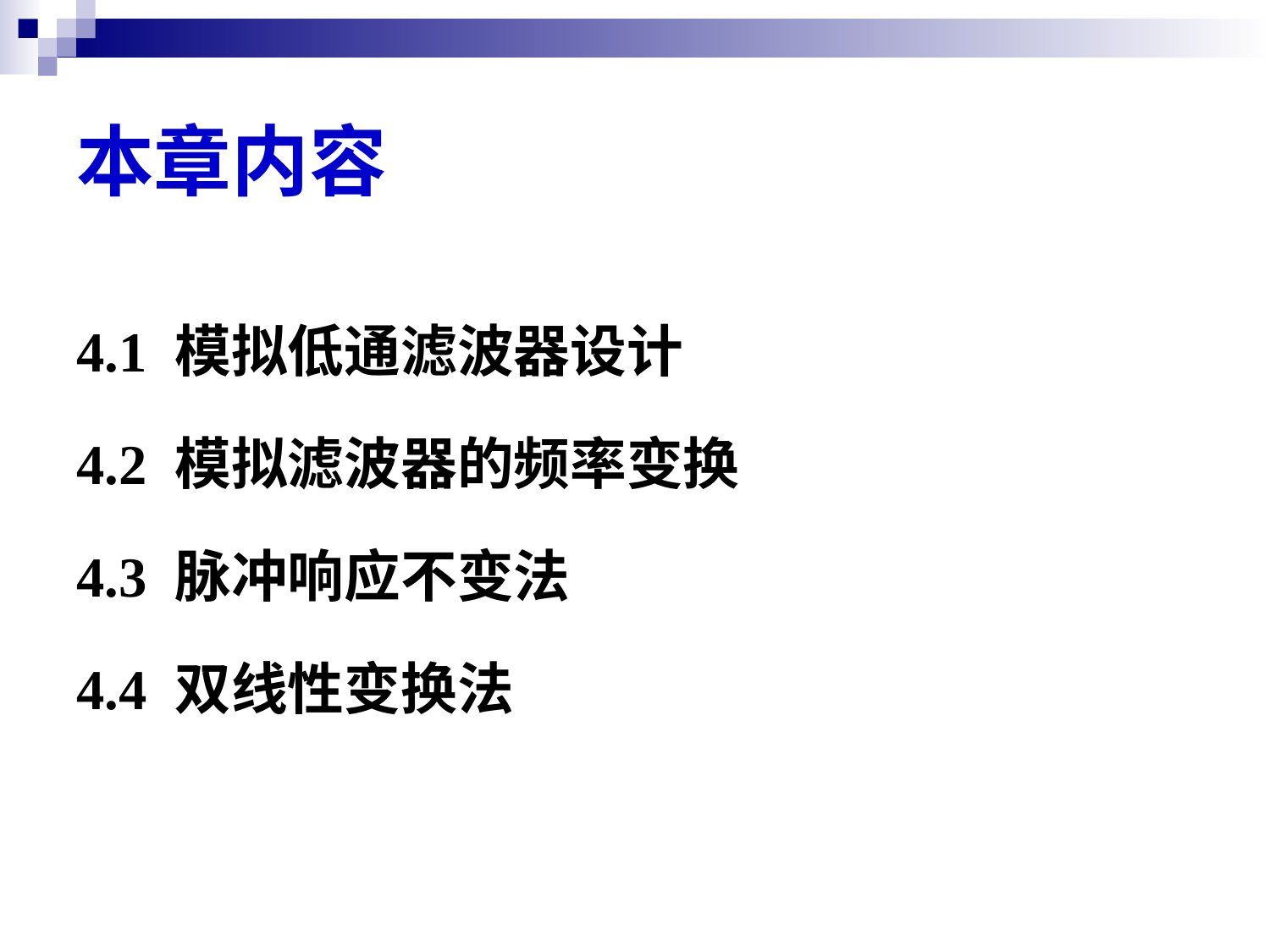

本章内容
4.1 模拟低通滤波器设计
4.2 模拟滤波器的频率变换
4.3 脉冲响应不变法
4.4 双线性变换法